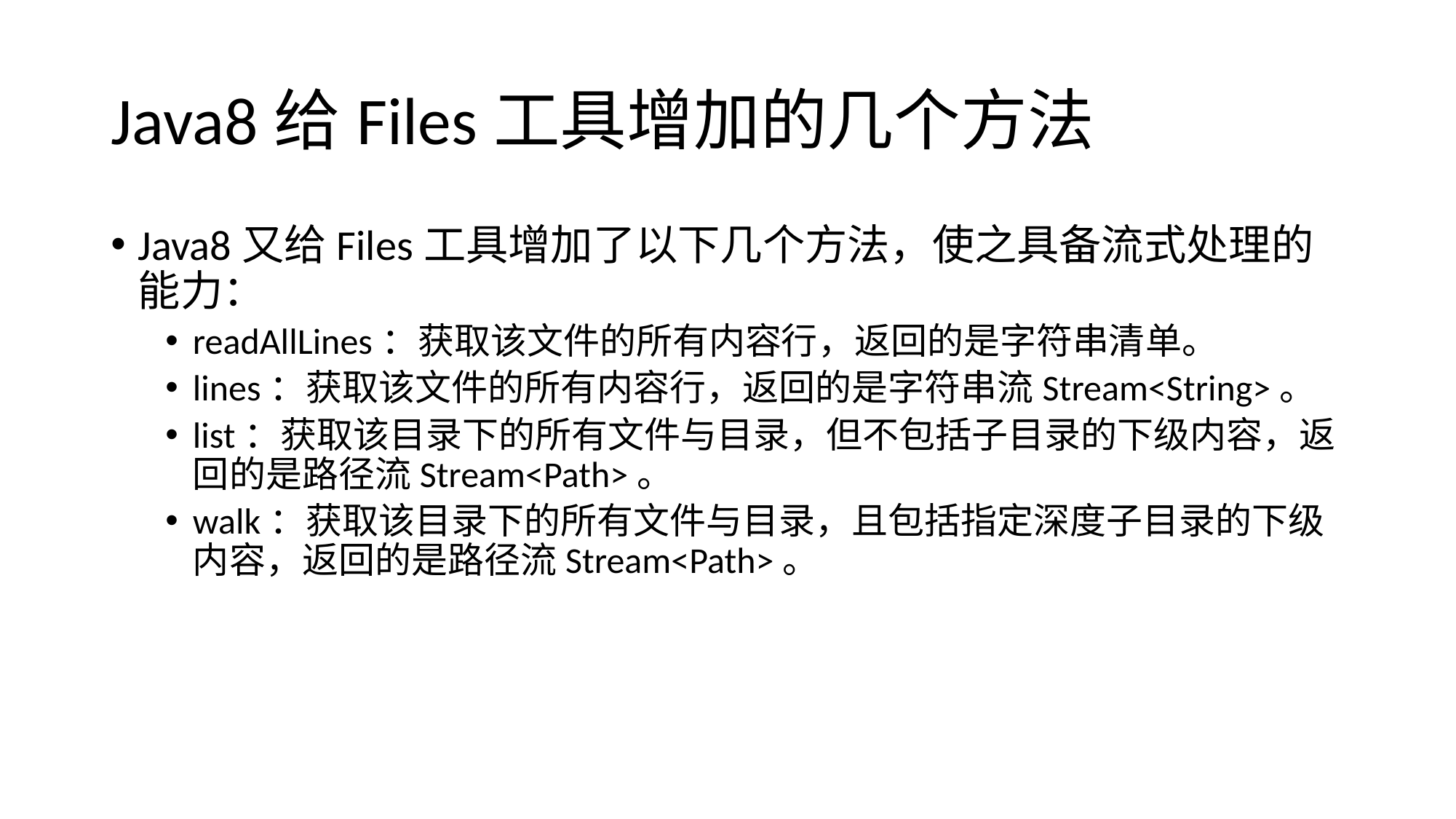

# Java8给Files工具增加的几个方法
Java8又给Files工具增加了以下几个方法，使之具备流式处理的能力：
readAllLines：获取该文件的所有内容行，返回的是字符串清单。
lines：获取该文件的所有内容行，返回的是字符串流Stream<String>。
list：获取该目录下的所有文件与目录，但不包括子目录的下级内容，返回的是路径流Stream<Path>。
walk：获取该目录下的所有文件与目录，且包括指定深度子目录的下级内容，返回的是路径流Stream<Path>。